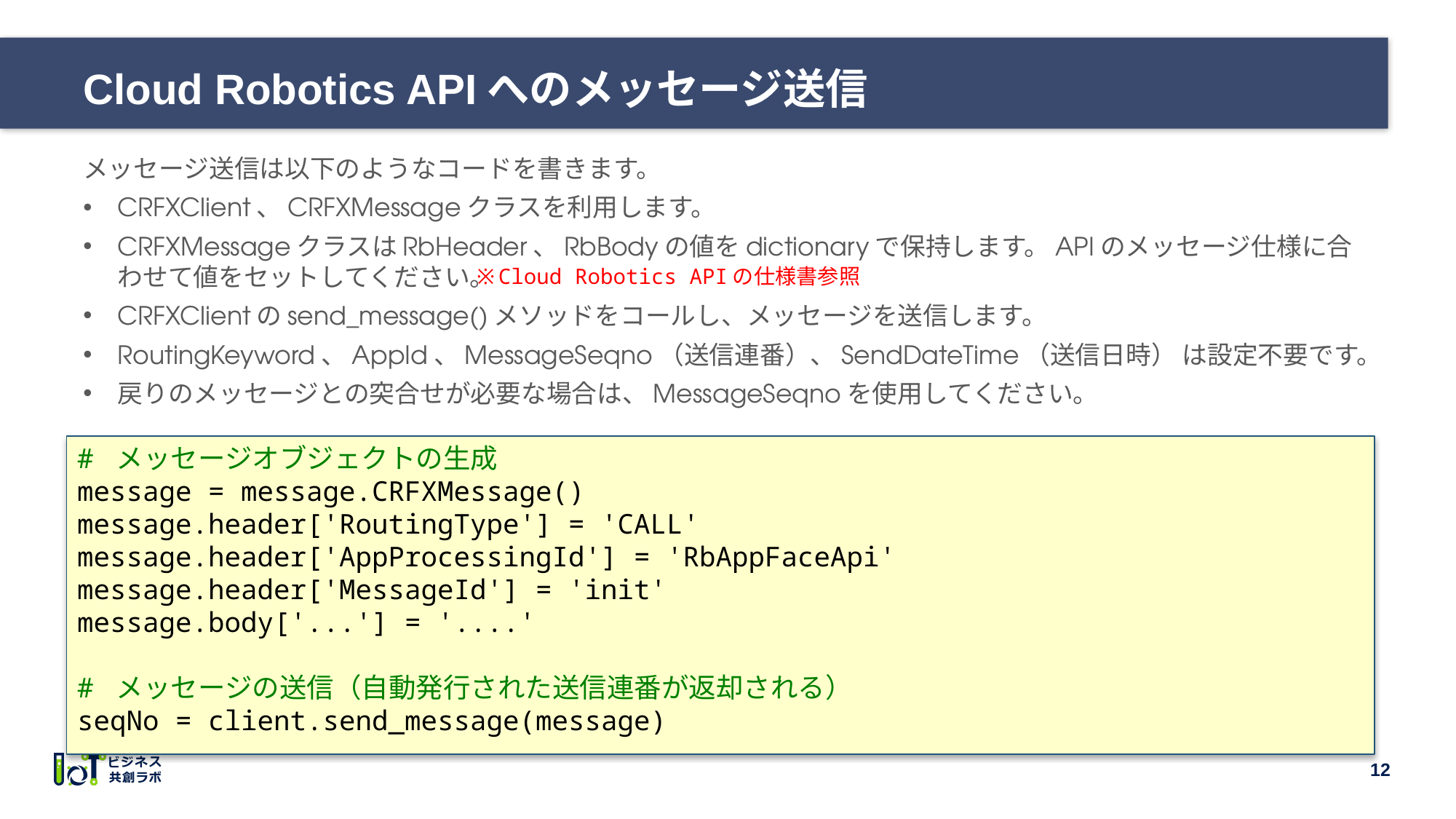

# Cloud Robotics APIへのメッセージ送信
メッセージ送信は以下のようなコードを書きます。
CRFXClient、CRFXMessageクラスを利用します。
CRFXMessageクラスはRbHeader、RbBodyの値をdictionaryで保持します。APIのメッセージ仕様に合わせて値をセットしてください。
CRFXClientのsend_message()メソッドをコールし、メッセージを送信します。
RoutingKeyword、AppId、MessageSeqno（送信連番）、SendDateTime（送信日時） は設定不要です。
戻りのメッセージとの突合せが必要な場合は、MessageSeqnoを使用してください。
※Cloud Robotics APIの仕様書参照
# メッセージオブジェクトの生成
message = message.CRFXMessage()
message.header['RoutingType'] = 'CALL'
message.header['AppProcessingId'] = 'RbAppFaceApi'
message.header['MessageId'] = 'init'
message.body['...'] = '....'

# メッセージの送信（自動発行された送信連番が返却される）
seqNo = client.send_message(message)